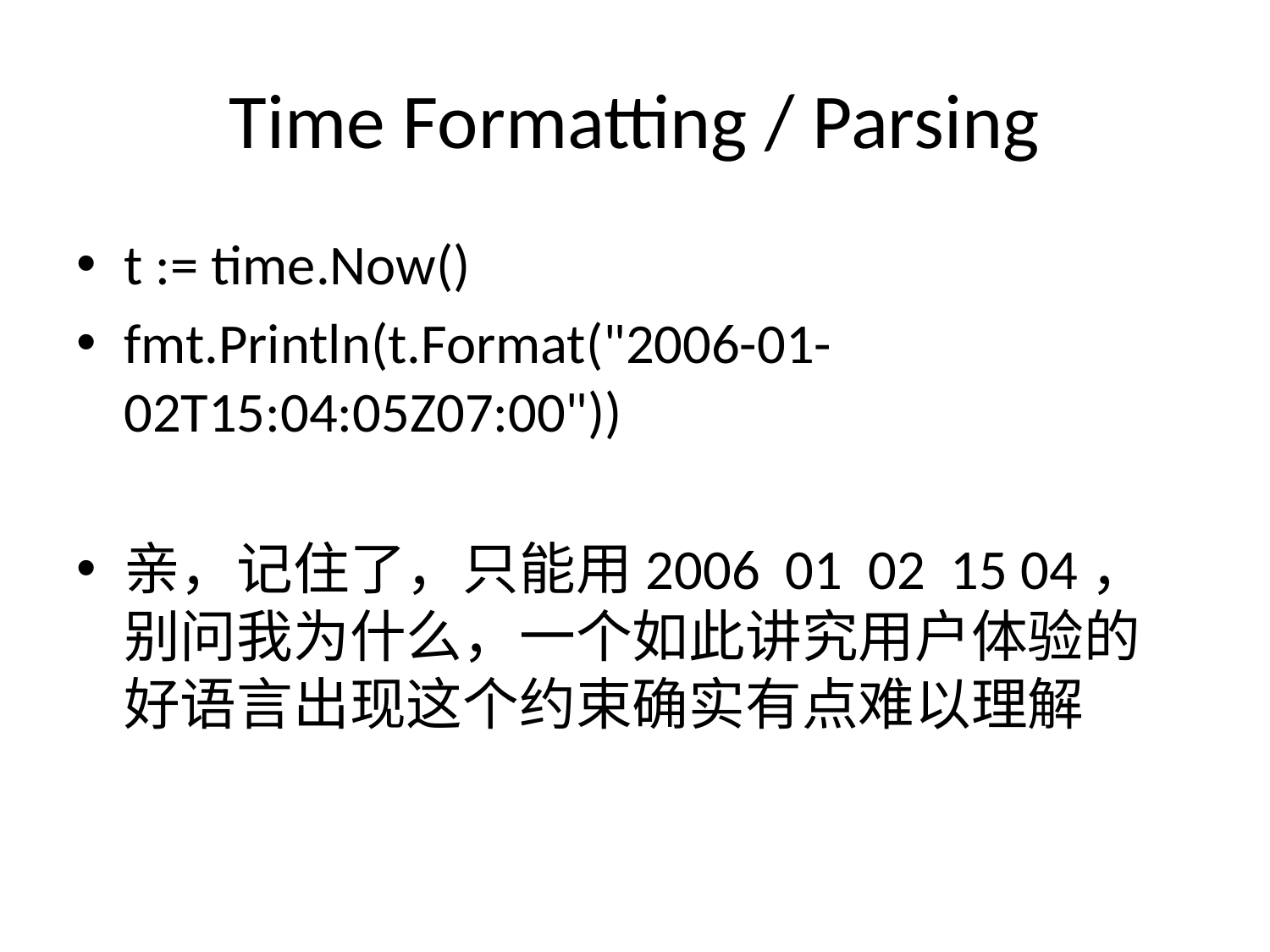

# Time Formatting / Parsing
t := time.Now()
fmt.Println(t.Format("2006-01-02T15:04:05Z07:00"))

亲，记住了，只能用2006  01  02  15 04，别问我为什么，一个如此讲究用户体验的好语言出现这个约束确实有点难以理解